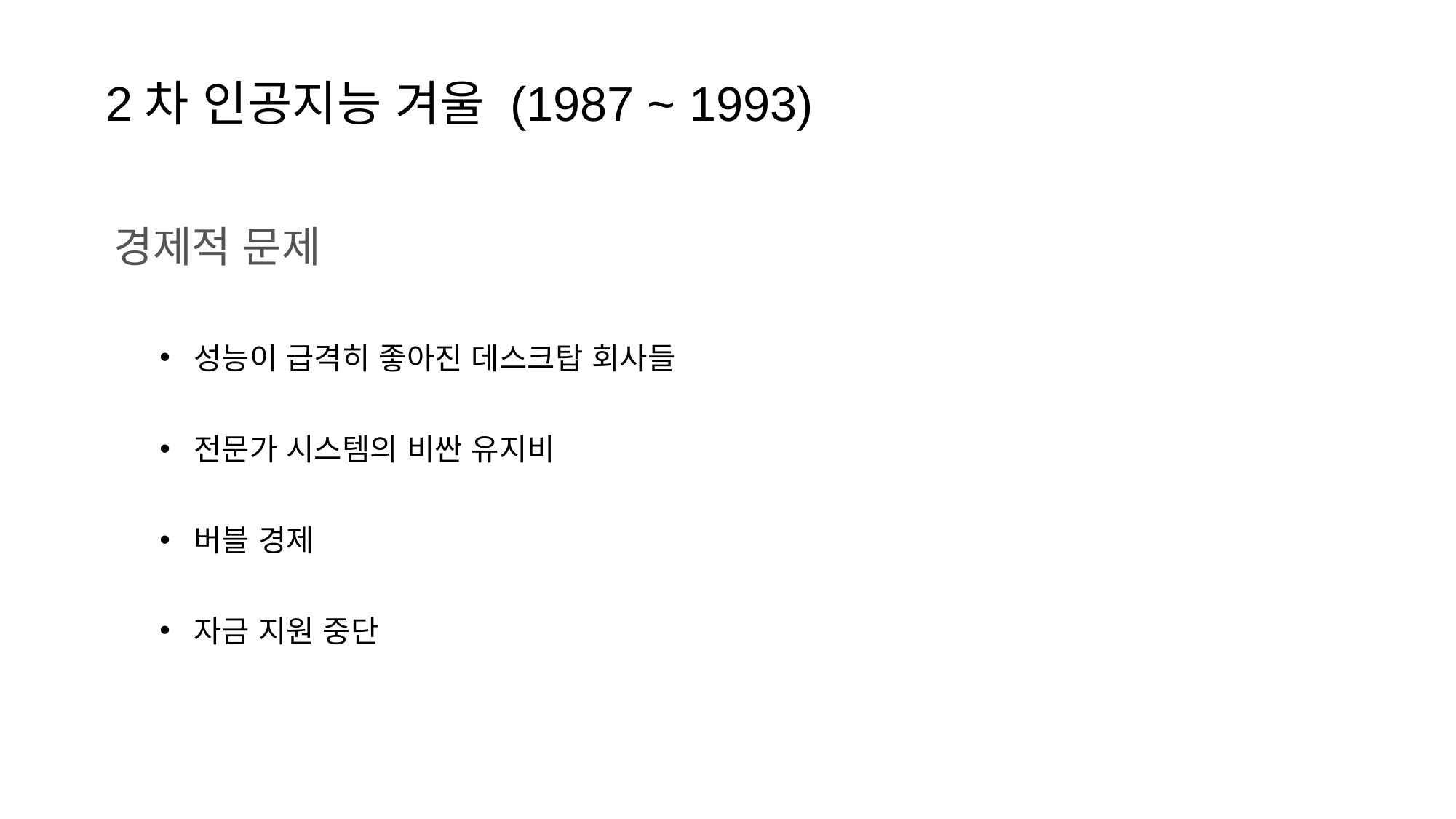

2차 인공지능 겨울 (1987 ~ 1993)
경제적 문제
성능이 급격히 좋아진 데스크탑 회사들
전문가 시스템의 비싼 유지비
버블 경제
자금 지원 중단